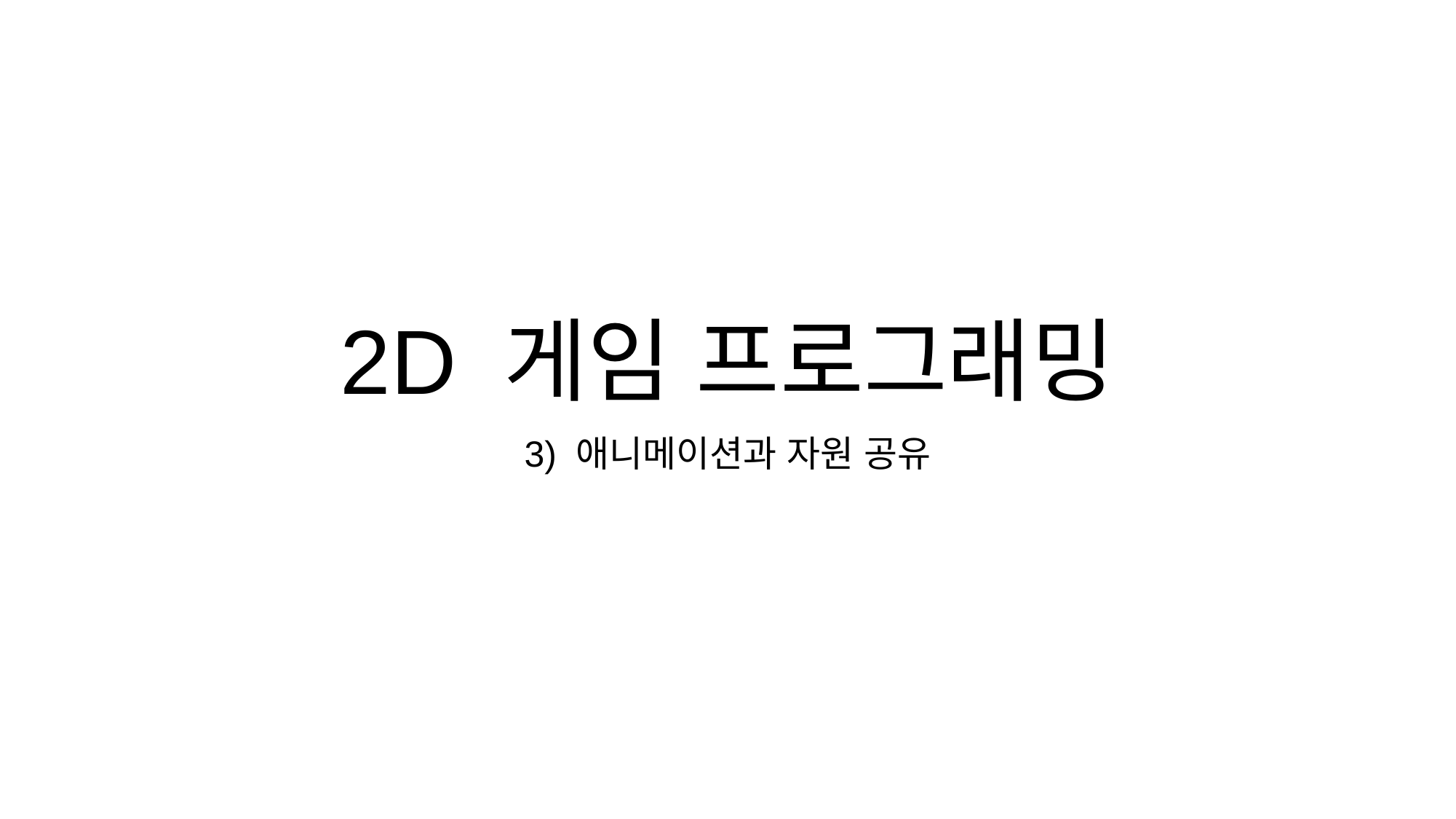

# 2D 게임 프로그래밍
3) 애니메이션과 자원 공유